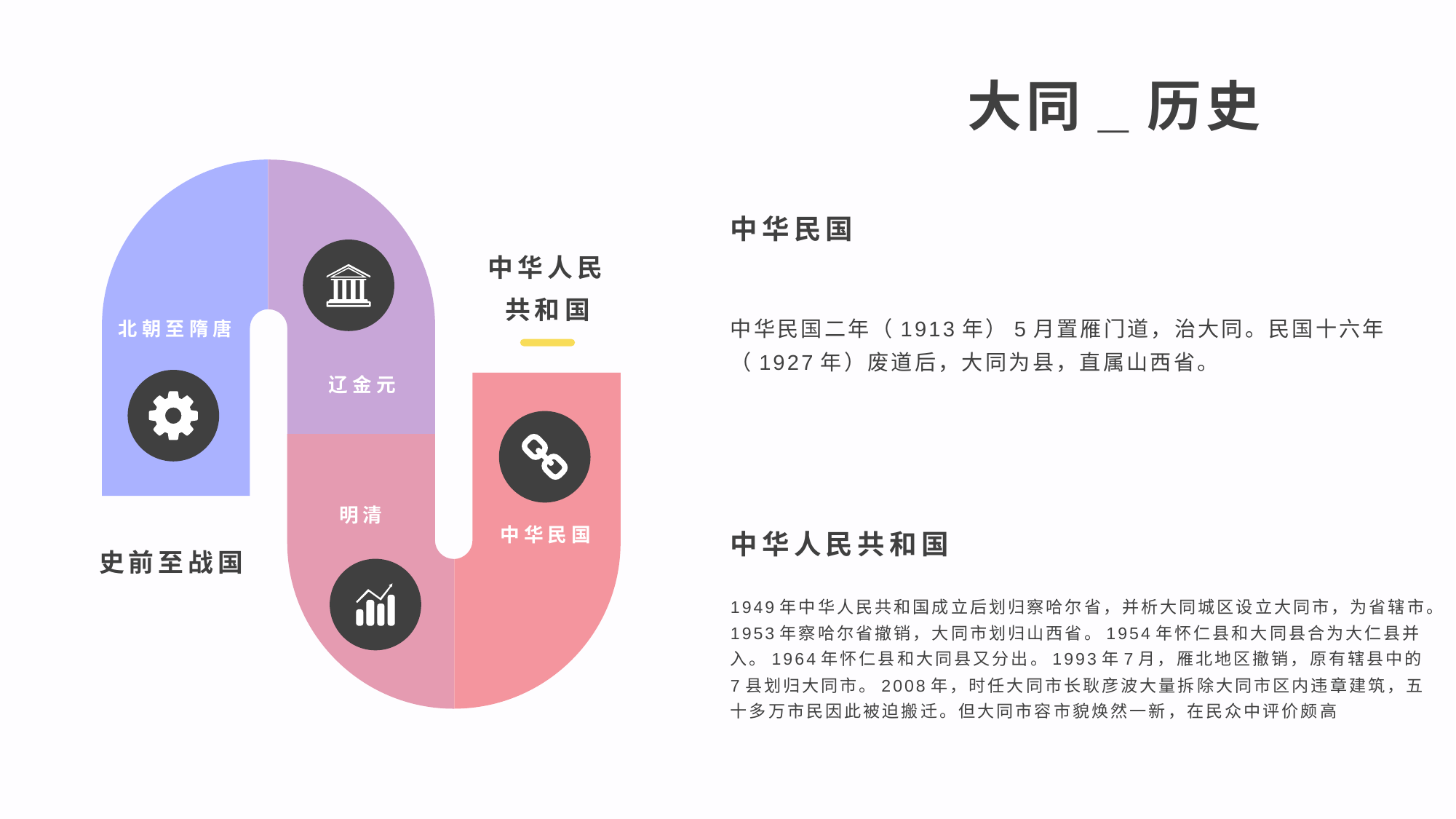

大同_历史

中华民国

中华人民共和国

中华民国二年（1913年）5月置雁门道，治大同。民国十六年（1927年）废道后，大同为县，直属山西省。

北朝至隋唐

辽金元

明清
中华人民共和国
史前至战国
中华民国

1949年中华人民共和国成立后划归察哈尔省，并析大同城区设立大同市，为省辖市。1953年察哈尔省撤销，大同市划归山西省。1954年怀仁县和大同县合为大仁县并入。1964年怀仁县和大同县又分出。1993年7月，雁北地区撤销，原有辖县中的7县划归大同市。2008年，时任大同市长耿彦波大量拆除大同市区内违章建筑，五十多万市民因此被迫搬迁。但大同市容市貌焕然一新，在民众中评价颇高